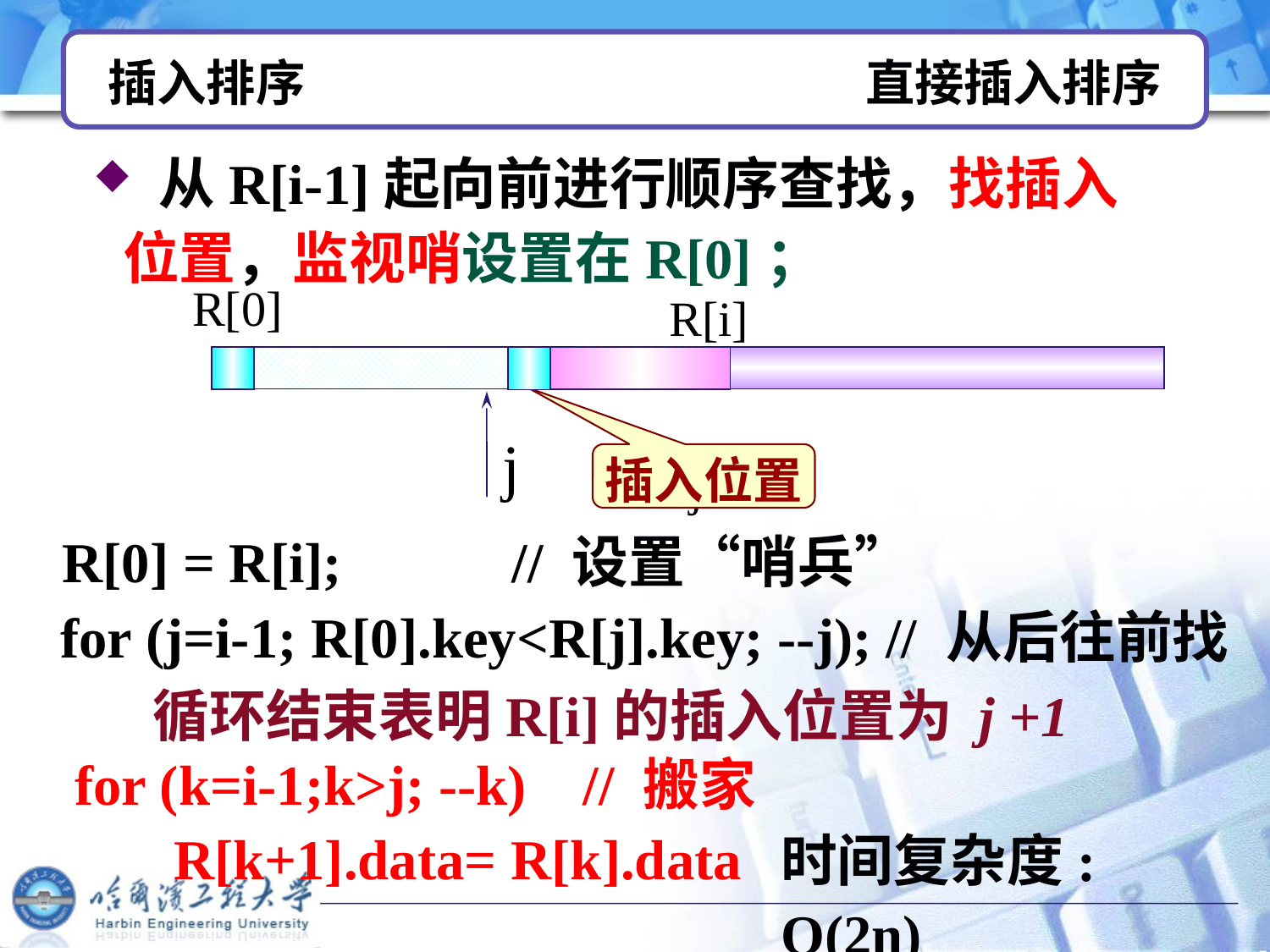

# 插入排序                                                  直接插入排序
 从R[i-1]起向前进行顺序查找，找插入位置，监视哨设置在R[0]；
R[0]
R[i]

j

j=i-1
插入位置
R[0] = R[i];            // 设置“哨兵”
for (j=i-1; R[0].key<R[j].key; --j); // 从后往前找
循环结束表明R[i]的插入位置为 j +1
 for (k=i-1;k>j; --k)    // 搬家
        R[k+1].data= R[k].data
时间复杂度: O(2n)